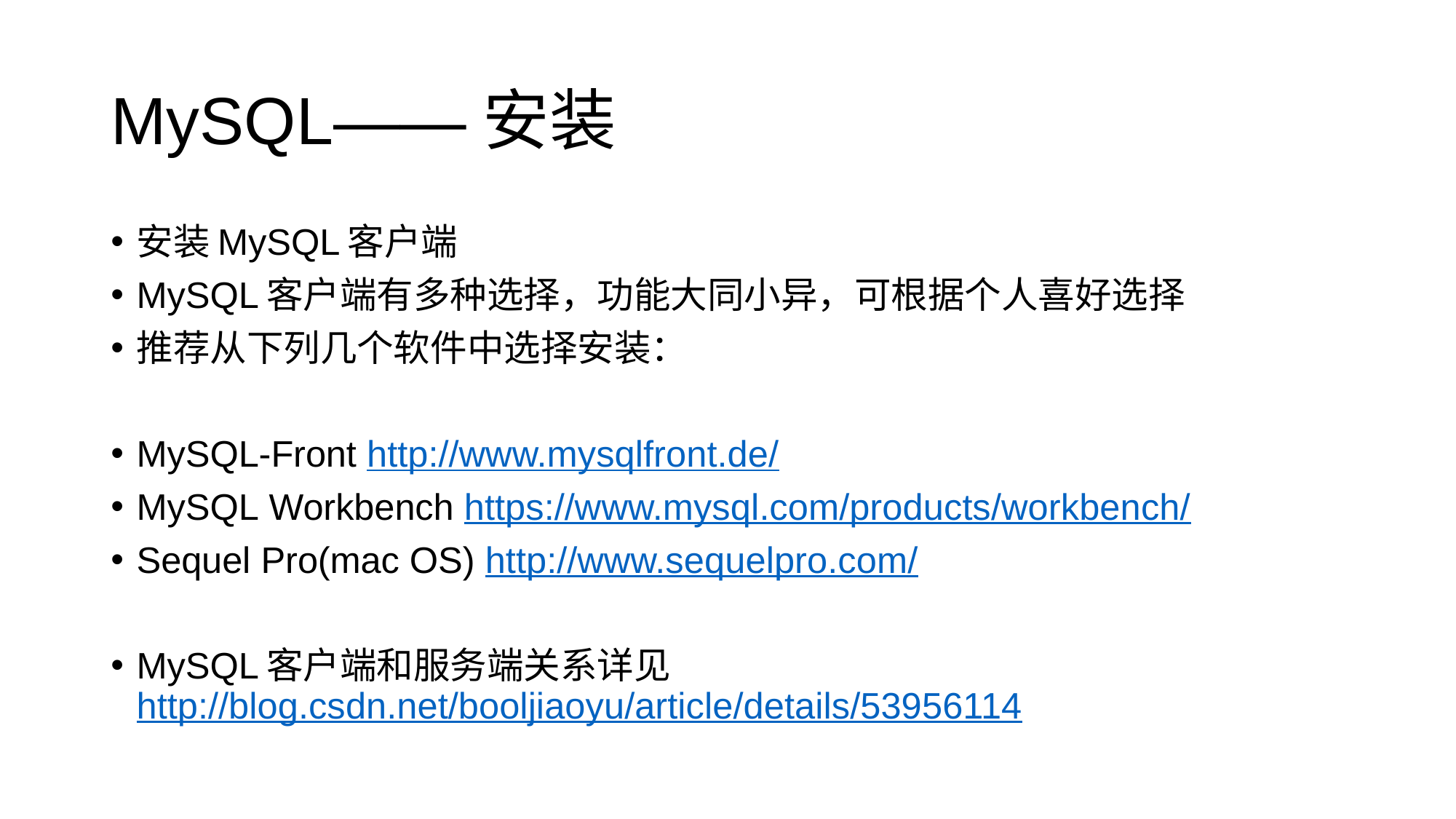

# MySQL——安装
安装MySQL客户端
MySQL客户端有多种选择，功能大同小异，可根据个人喜好选择
推荐从下列几个软件中选择安装：

MySQL-Front http://www.mysqlfront.de/
MySQL Workbench https://www.mysql.com/products/workbench/
Sequel Pro(mac OS) http://www.sequelpro.com/

MySQL客户端和服务端关系详见http://blog.csdn.net/booljiaoyu/article/details/53956114